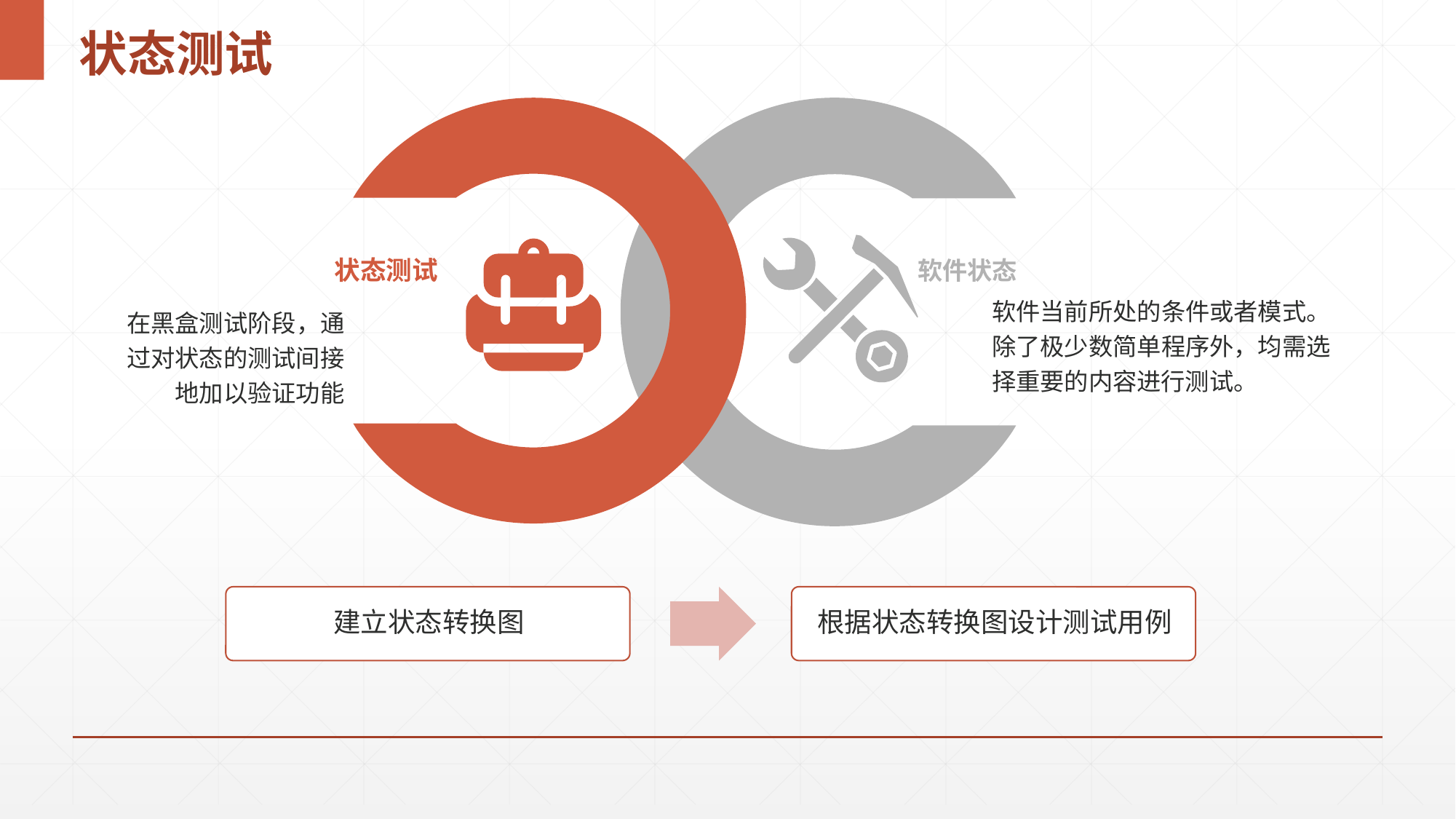

# 状态测试

状态测试
在黑盒测试阶段，通过对状态的测试间接地加以验证功能

软件状态
软件当前所处的条件或者模式。
除了极少数简单程序外，均需选择重要的内容进行测试。
建立状态转换图

根据状态转换图设计测试用例